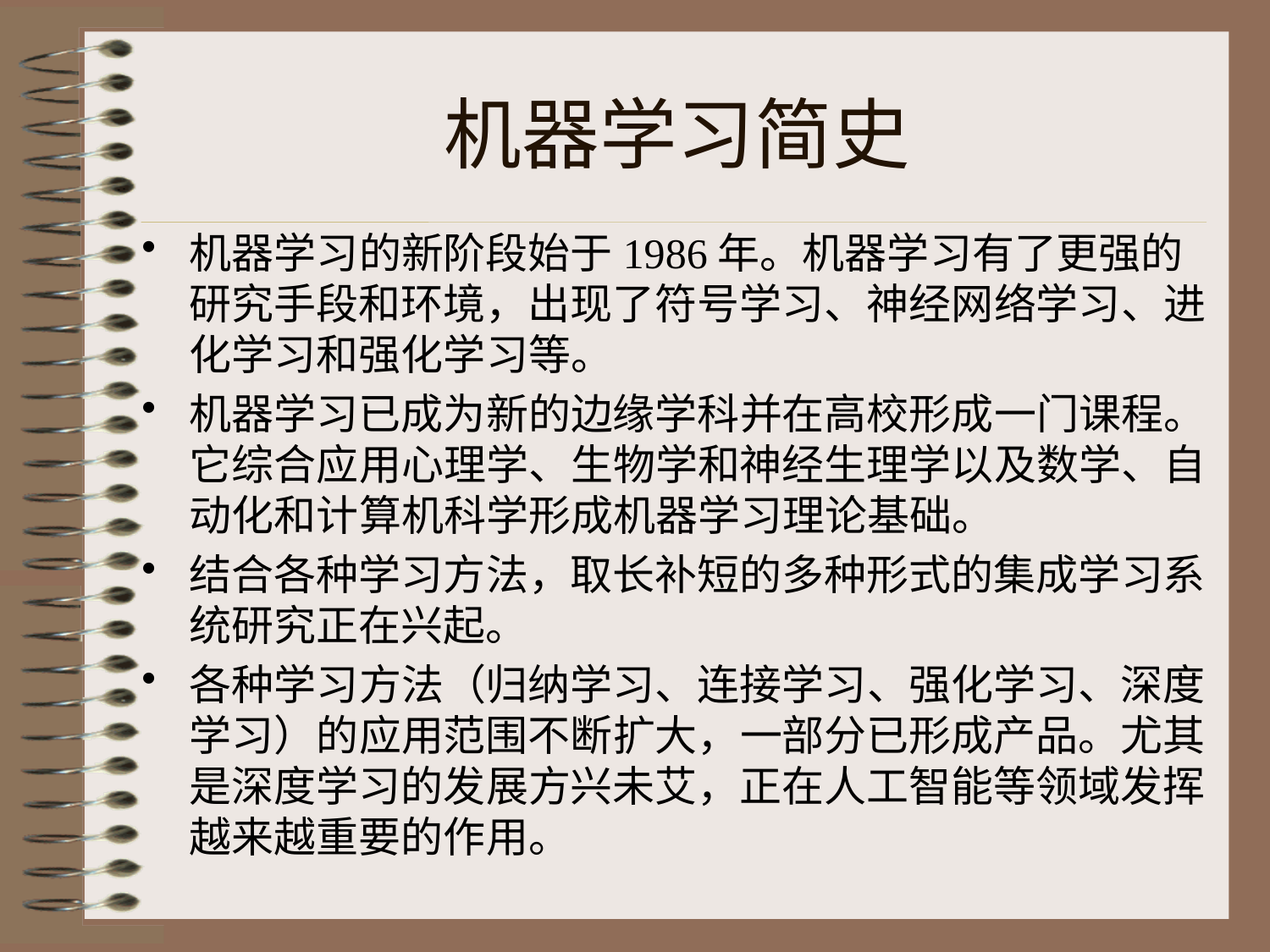

# 机器学习简史
机器学习的新阶段始于1986年。机器学习有了更强的研究手段和环境，出现了符号学习、神经网络学习、进化学习和强化学习等。
机器学习已成为新的边缘学科并在高校形成一门课程。它综合应用心理学、生物学和神经生理学以及数学、自动化和计算机科学形成机器学习理论基础。
结合各种学习方法，取长补短的多种形式的集成学习系统研究正在兴起。
各种学习方法（归纳学习、连接学习、强化学习、深度学习）的应用范围不断扩大，一部分已形成产品。尤其是深度学习的发展方兴未艾，正在人工智能等领域发挥越来越重要的作用。